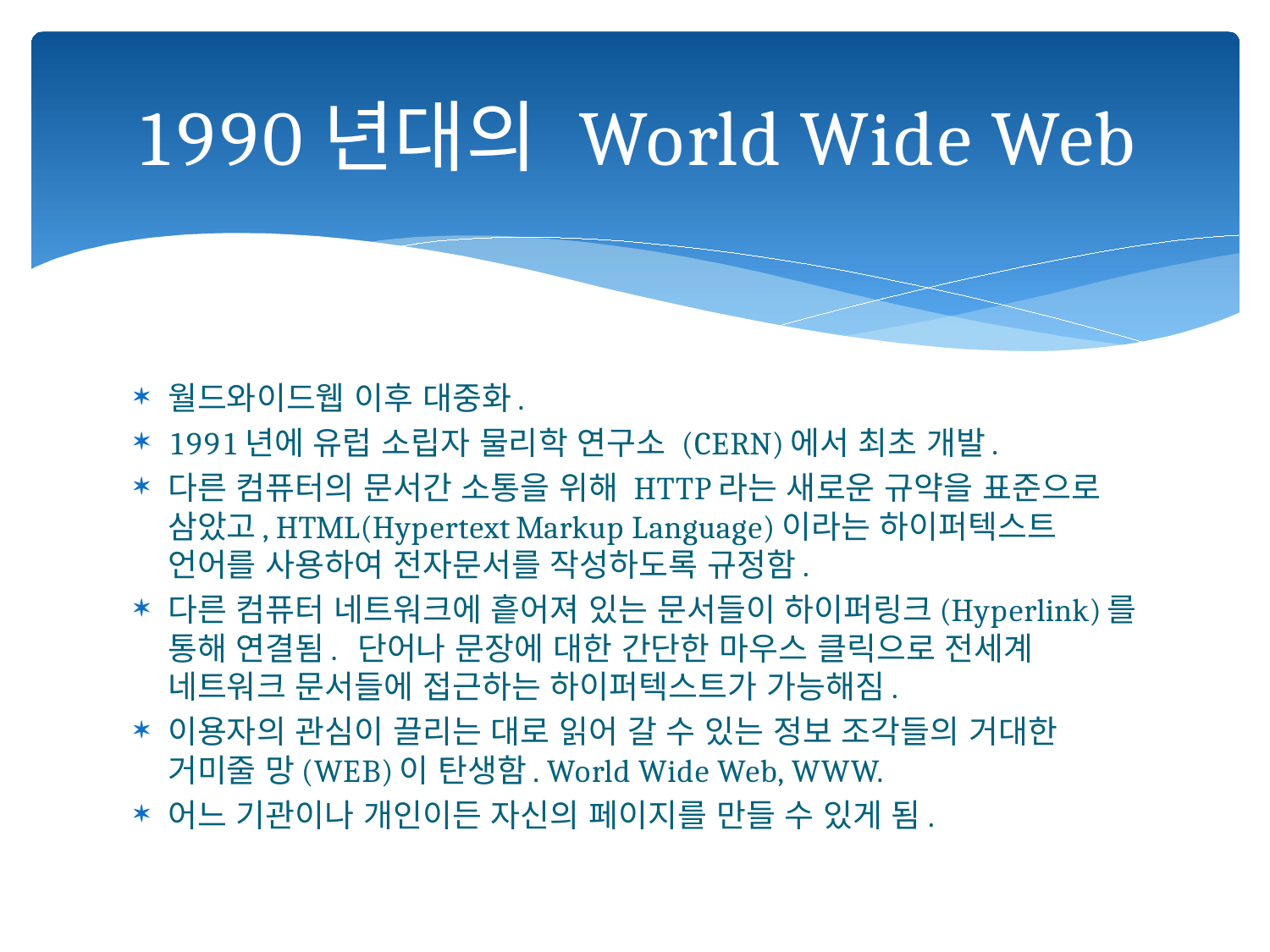

# 1990년대의 World Wide Web
월드와이드웹 이후 대중화.
1991년에 유럽 소립자 물리학 연구소 (CERN)에서 최초 개발.
다른 컴퓨터의 문서간 소통을 위해 HTTP라는 새로운 규약을 표준으로 삼았고, HTML(Hypertext Markup Language)이라는 하이퍼텍스트 언어를 사용하여 전자문서를 작성하도록 규정함.
다른 컴퓨터 네트워크에 흩어져 있는 문서들이 하이퍼링크(Hyperlink)를 통해 연결됨.  단어나 문장에 대한 간단한 마우스 클릭으로 전세계 네트워크 문서들에 접근하는 하이퍼텍스트가 가능해짐.
이용자의 관심이 끌리는 대로 읽어 갈 수 있는 정보 조각들의 거대한 거미줄 망(WEB)이 탄생함. World Wide Web, WWW.
어느 기관이나 개인이든 자신의 페이지를 만들 수 있게 됨.